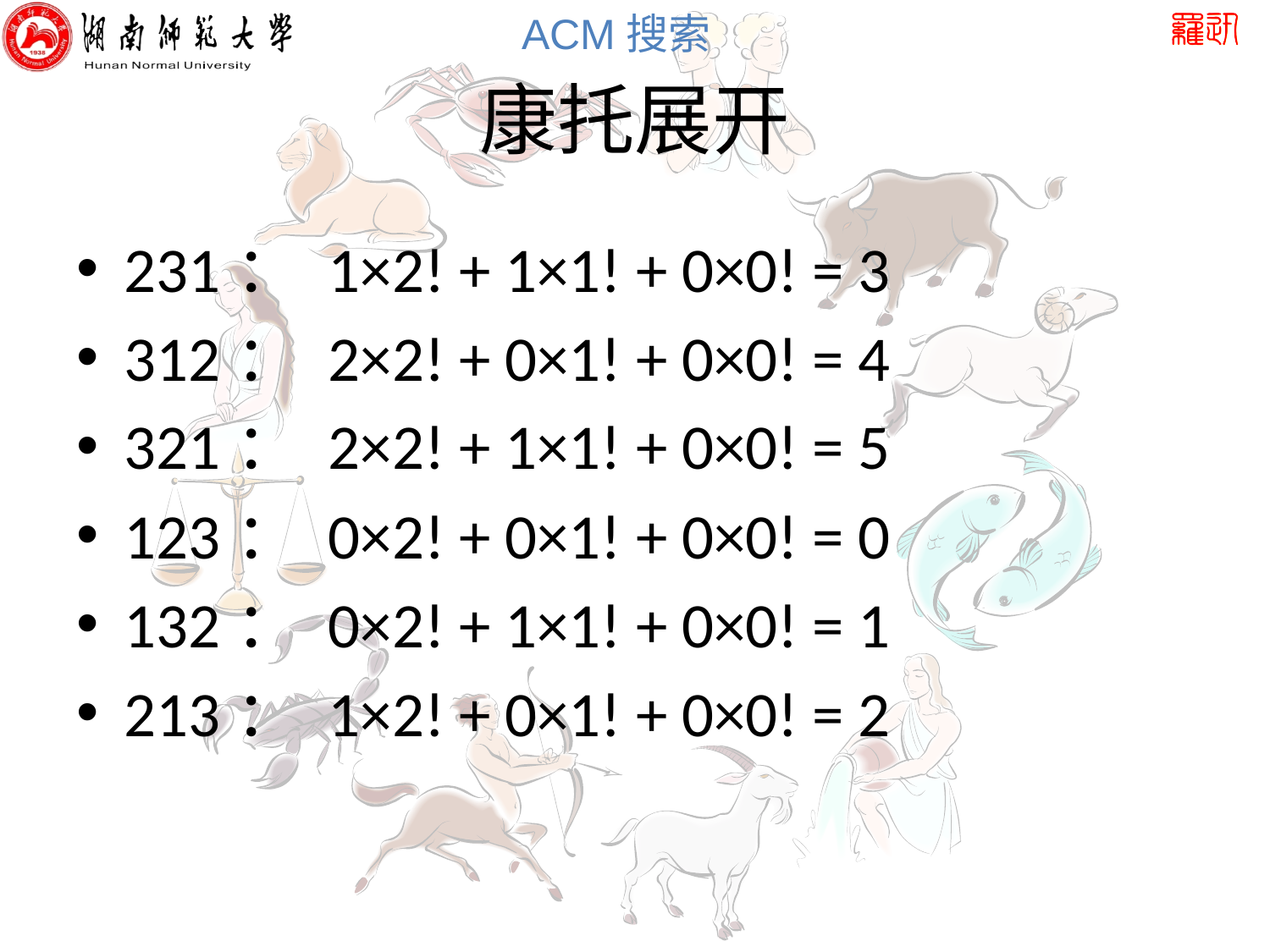

# 康托展开
231： 1×2! + 1×1! + 0×0! = 3
312： 2×2! + 0×1! + 0×0! = 4
321： 2×2! + 1×1! + 0×0! = 5
123： 0×2! + 0×1! + 0×0! = 0
132： 0×2! + 1×1! + 0×0! = 1
213： 1×2! + 0×1! + 0×0! = 2